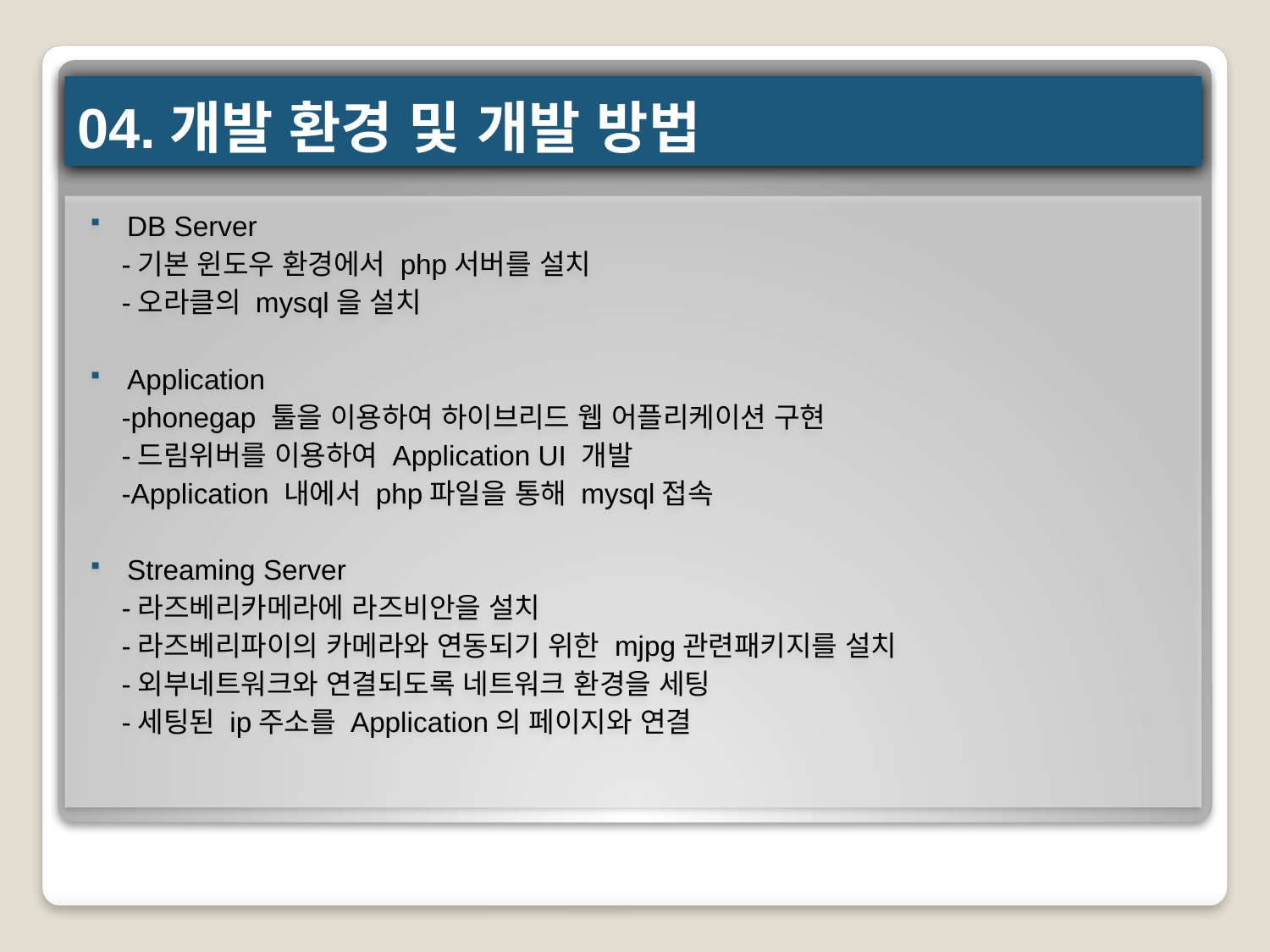

# 04.개발 환경 및 개발 방법
DB Server
    -기본 윈도우 환경에서 php서버를 설치
    -오라클의 mysql을 설치

Application
    -phonegap 툴을 이용하여 하이브리드 웹 어플리케이션 구현
    -드림위버를 이용하여 Application UI 개발
    -Application 내에서 php파일을 통해 mysql접속

Streaming Server
    -라즈베리카메라에 라즈비안을 설치
    -라즈베리파이의 카메라와 연동되기 위한 mjpg관련패키지를 설치
    -외부네트워크와 연결되도록 네트워크 환경을 세팅
    -세팅된 ip주소를 Application의 페이지와 연결